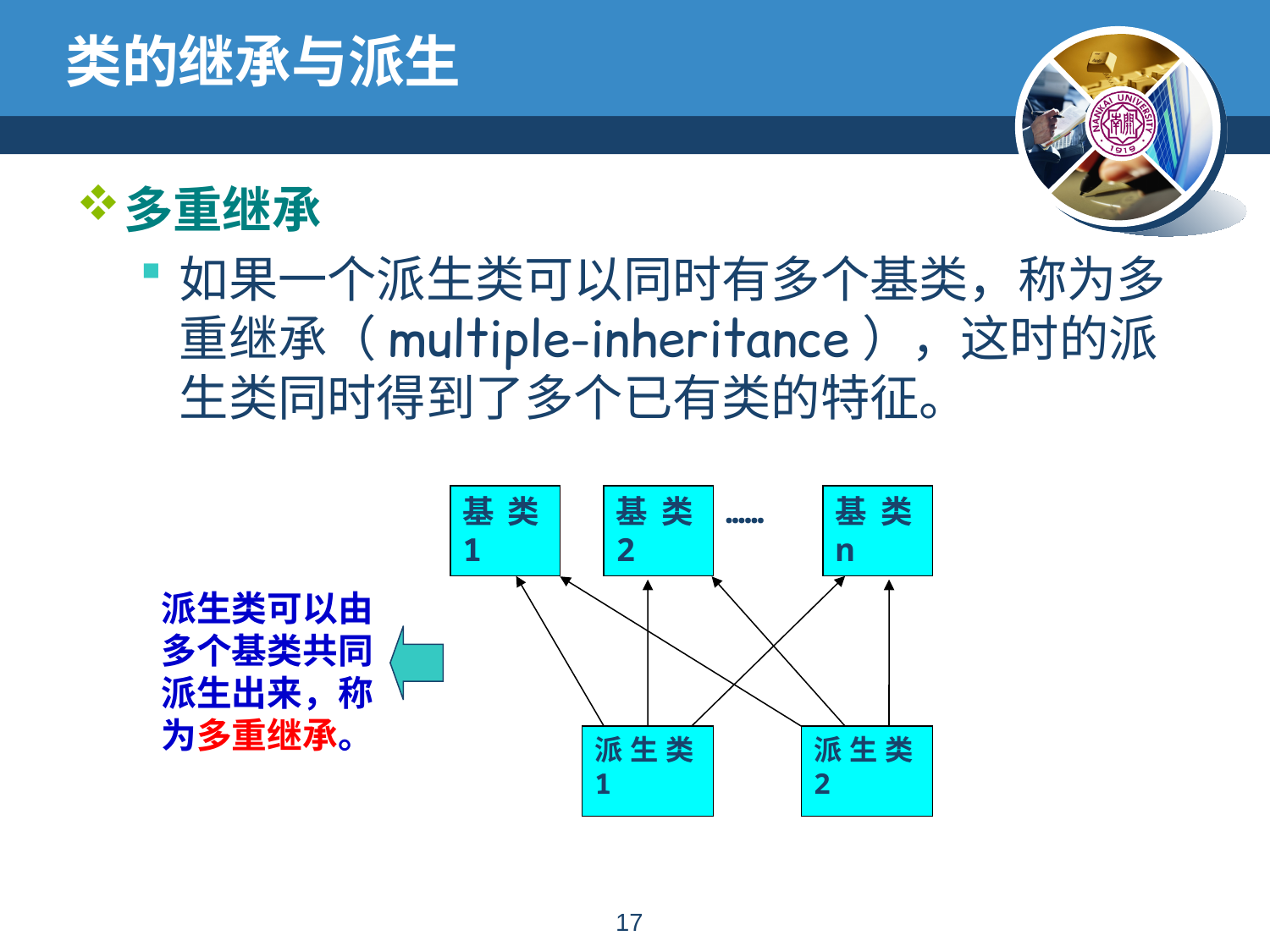

# 类的继承与派生
多重继承
如果一个派生类可以同时有多个基类，称为多重继承（multiple-inheritance），这时的派生类同时得到了多个已有类的特征。

基类1
基类2
……
基类n

派生类1
派生类2
派生类可以由多个基类共同派生出来，称为多重继承。

17